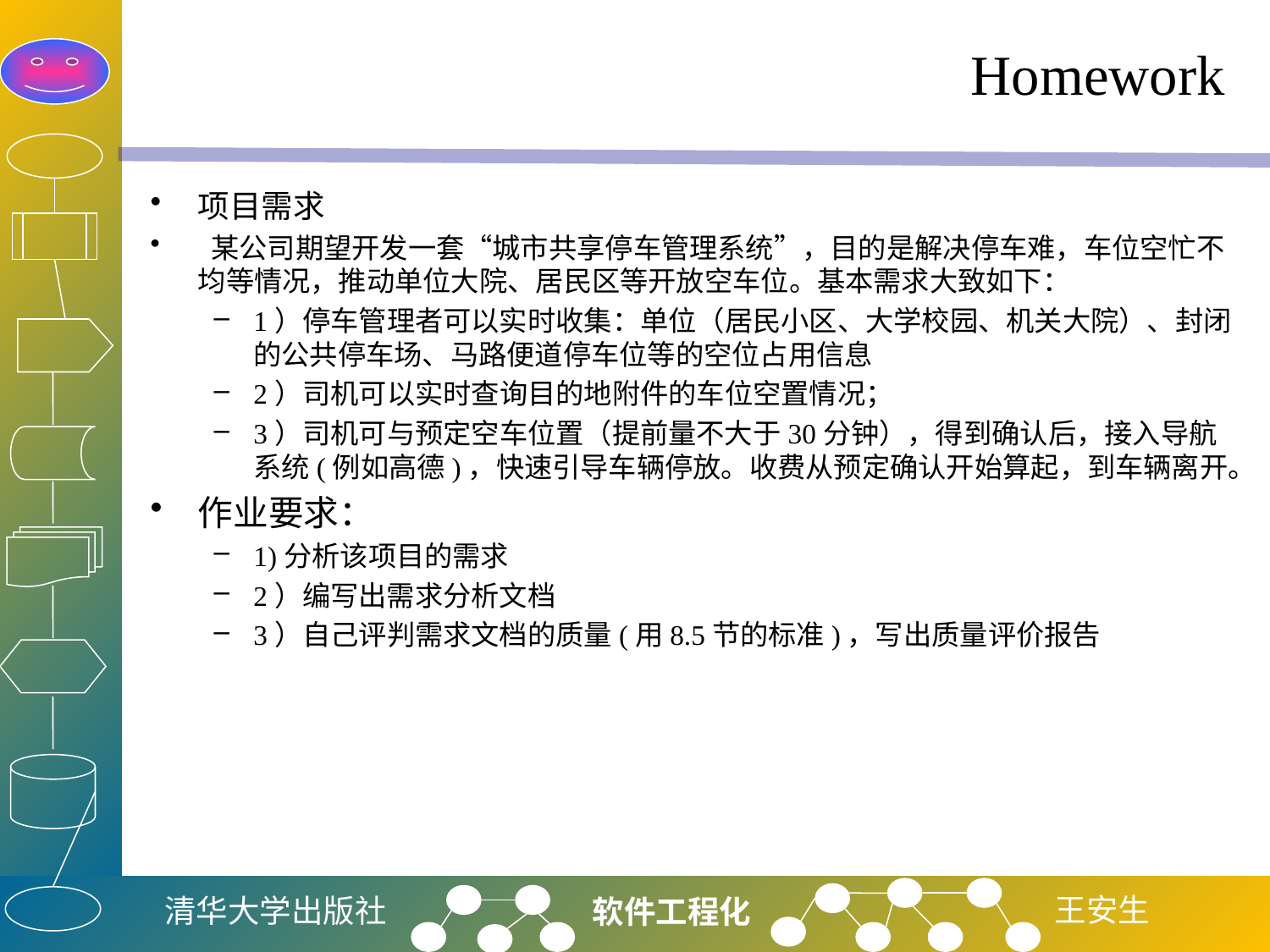

# Homework
项目需求
 某公司期望开发一套“城市共享停车管理系统”，目的是解决停车难，车位空忙不均等情况，推动单位大院、居民区等开放空车位。基本需求大致如下：
1）停车管理者可以实时收集：单位（居民小区、大学校园、机关大院）、封闭的公共停车场、马路便道停车位等的空位占用信息
2）司机可以实时查询目的地附件的车位空置情况；
3）司机可与预定空车位置（提前量不大于30分钟），得到确认后，接入导航系统(例如高德)，快速引导车辆停放。收费从预定确认开始算起，到车辆离开。
作业要求：
1)分析该项目的需求
2）编写出需求分析文档
3）自己评判需求文档的质量(用8.5节的标准)，写出质量评价报告